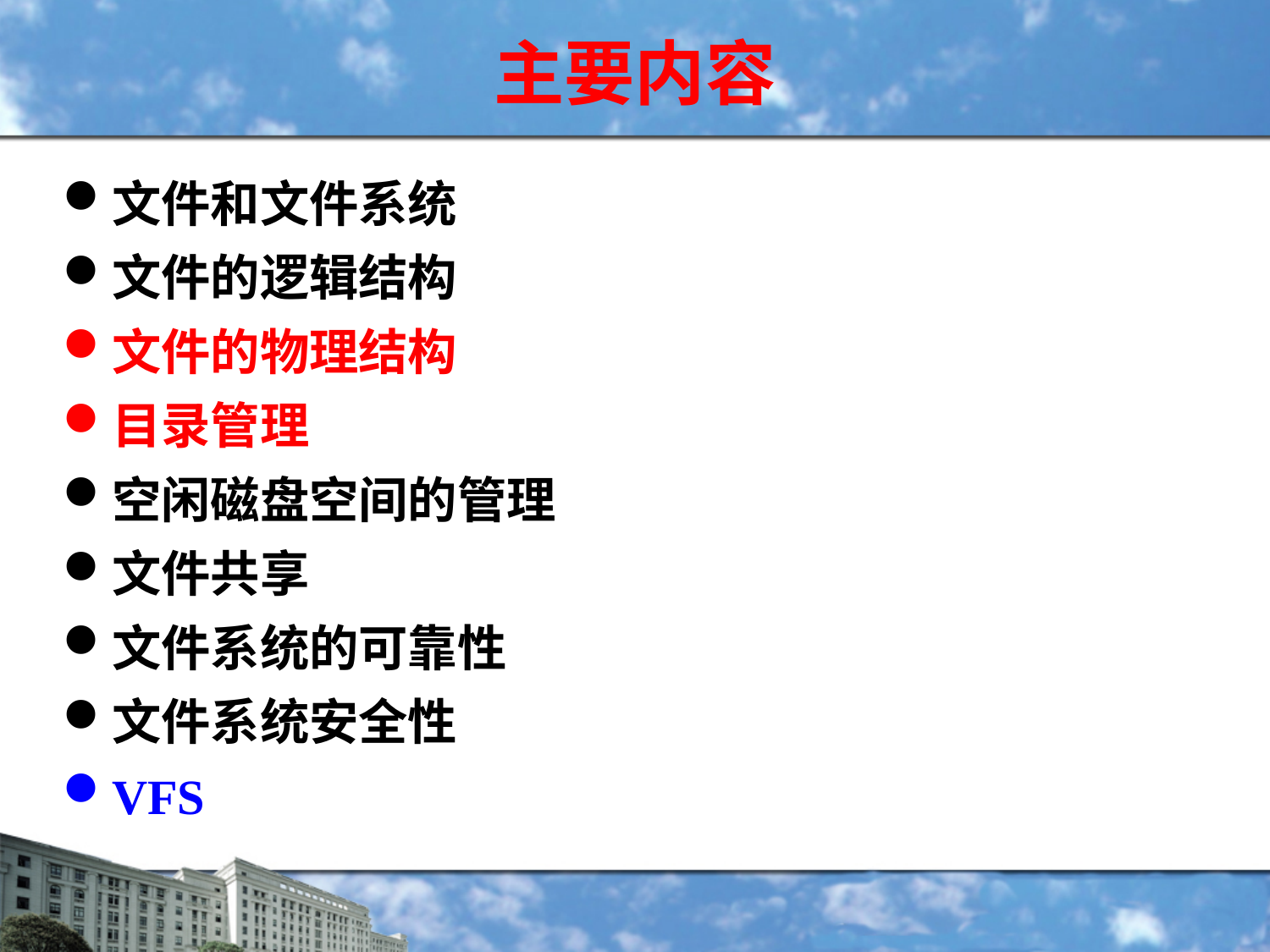

主要内容
文件和文件系统
文件的逻辑结构
文件的物理结构
目录管理
空闲磁盘空间的管理
文件共享
文件系统的可靠性
文件系统安全性
VFS